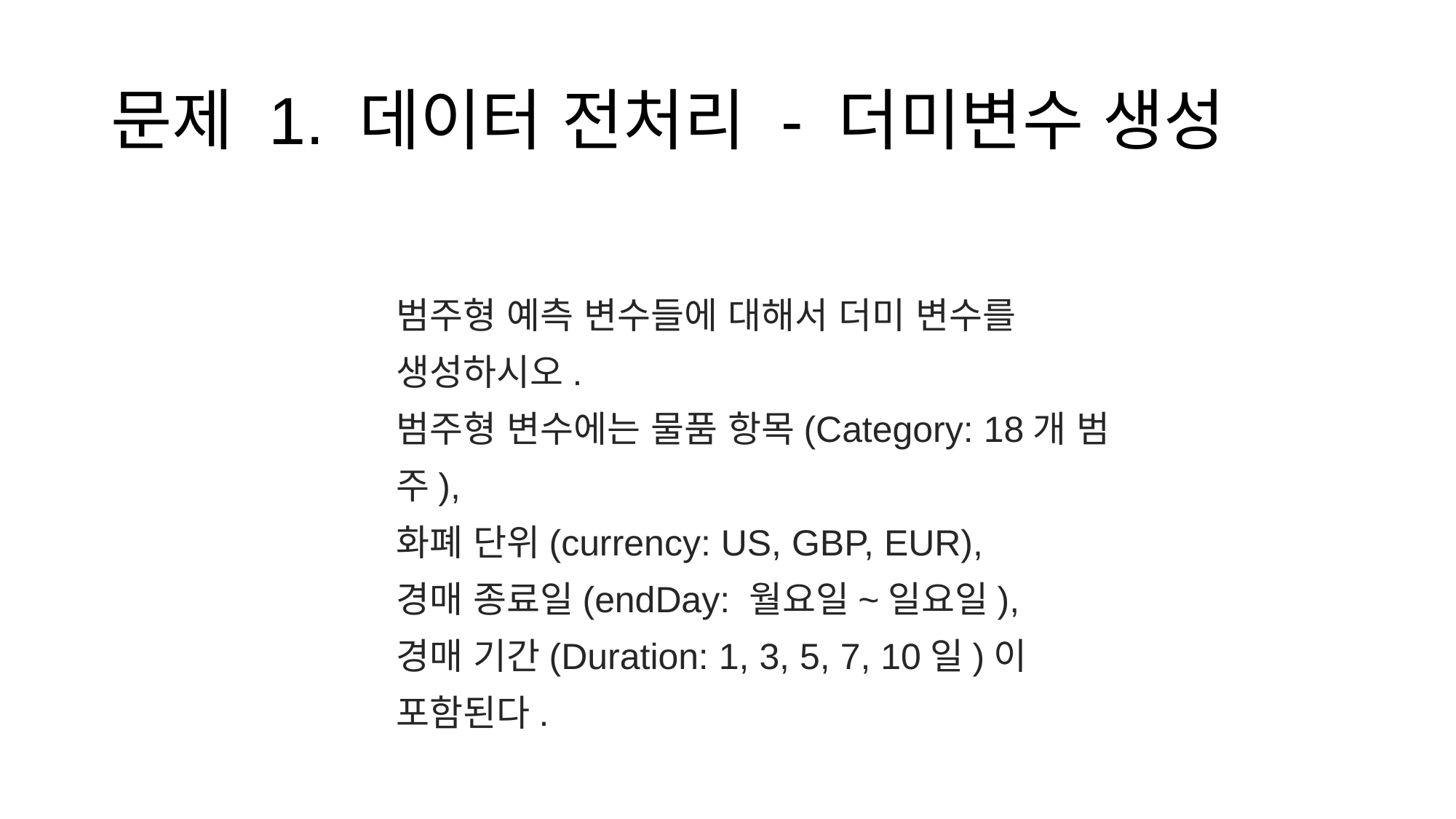

# 문제 1. 데이터 전처리 - 더미변수 생성

범주형 예측 변수들에 대해서 더미 변수를 생성하시오.
범주형 변수에는 물품 항목(Category: 18개 범주),
화폐 단위(currency: US, GBP, EUR),
경매 종료일(endDay: 월요일~일요일),
경매 기간(Duration: 1, 3, 5, 7, 10일)이 포함된다.